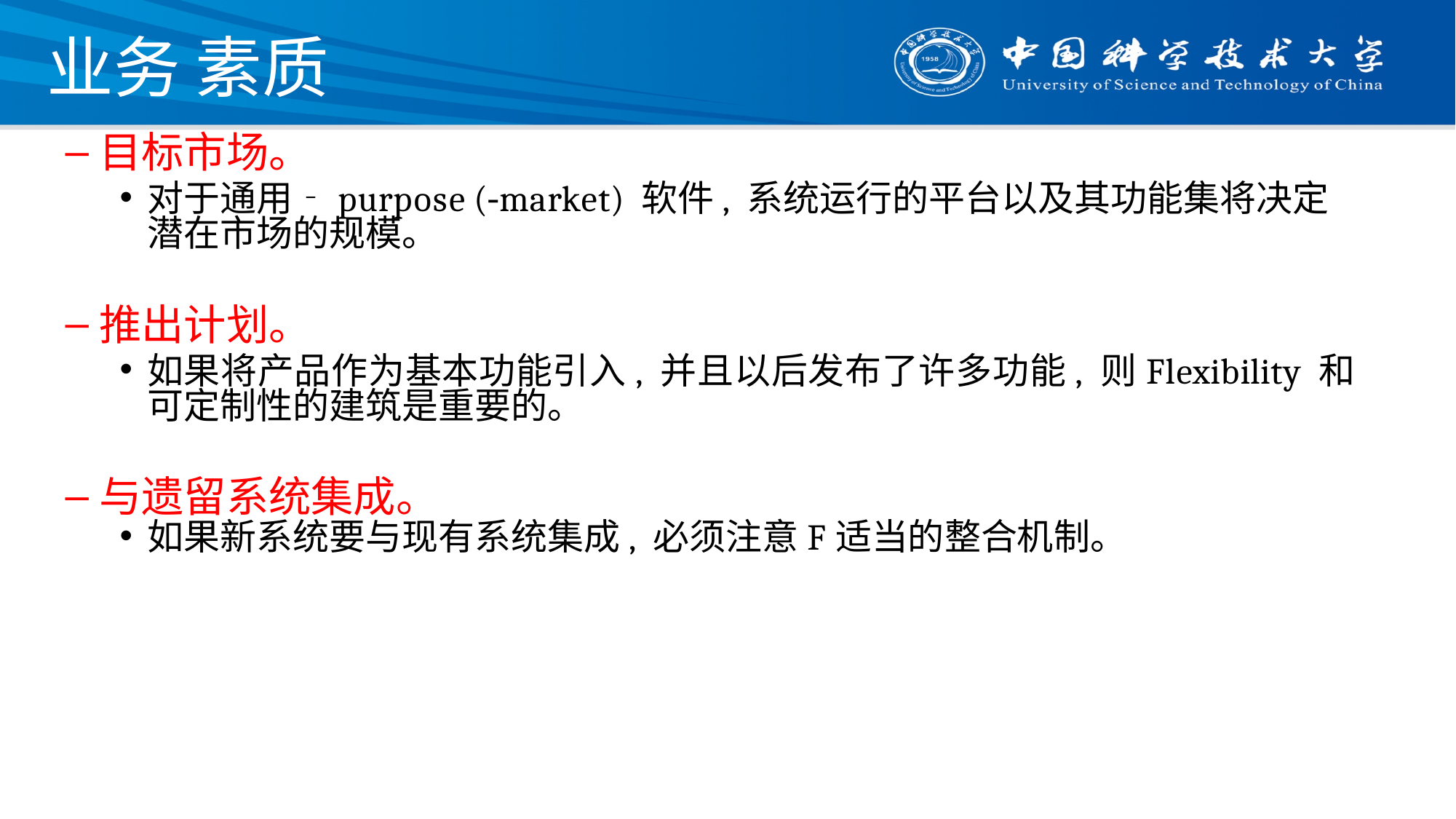

# 业务 素质
目标市场。
对于通用‐purpose (‐market) 软件, 系统运行的平台以及其功能集将决定潜在市场的规模。

推出计划。
如果将产品作为基本功能引入, 并且以后发布了许多功能, 则Flexibility 和可定制性的建筑是重要的。

与遗留系统集成。
如果新系统要与现有系统集成, 必须注意F适当的整合机制。